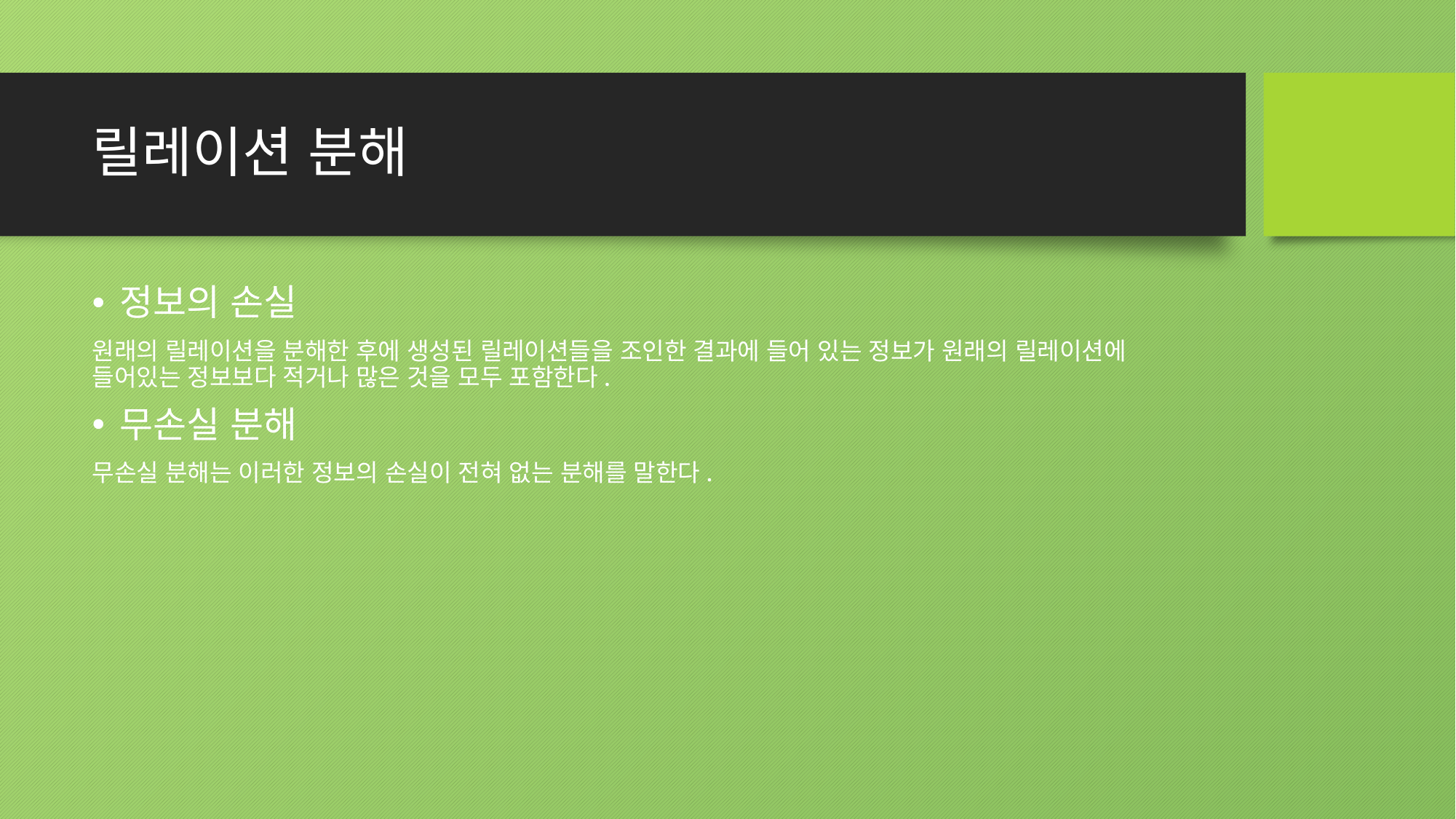

# 릴레이션 분해
정보의 손실
원래의 릴레이션을 분해한 후에 생성된 릴레이션들을 조인한 결과에 들어 있는 정보가 원래의 릴레이션에 들어있는 정보보다 적거나 많은 것을 모두 포함한다.
무손실 분해
무손실 분해는 이러한 정보의 손실이 전혀 없는 분해를 말한다.